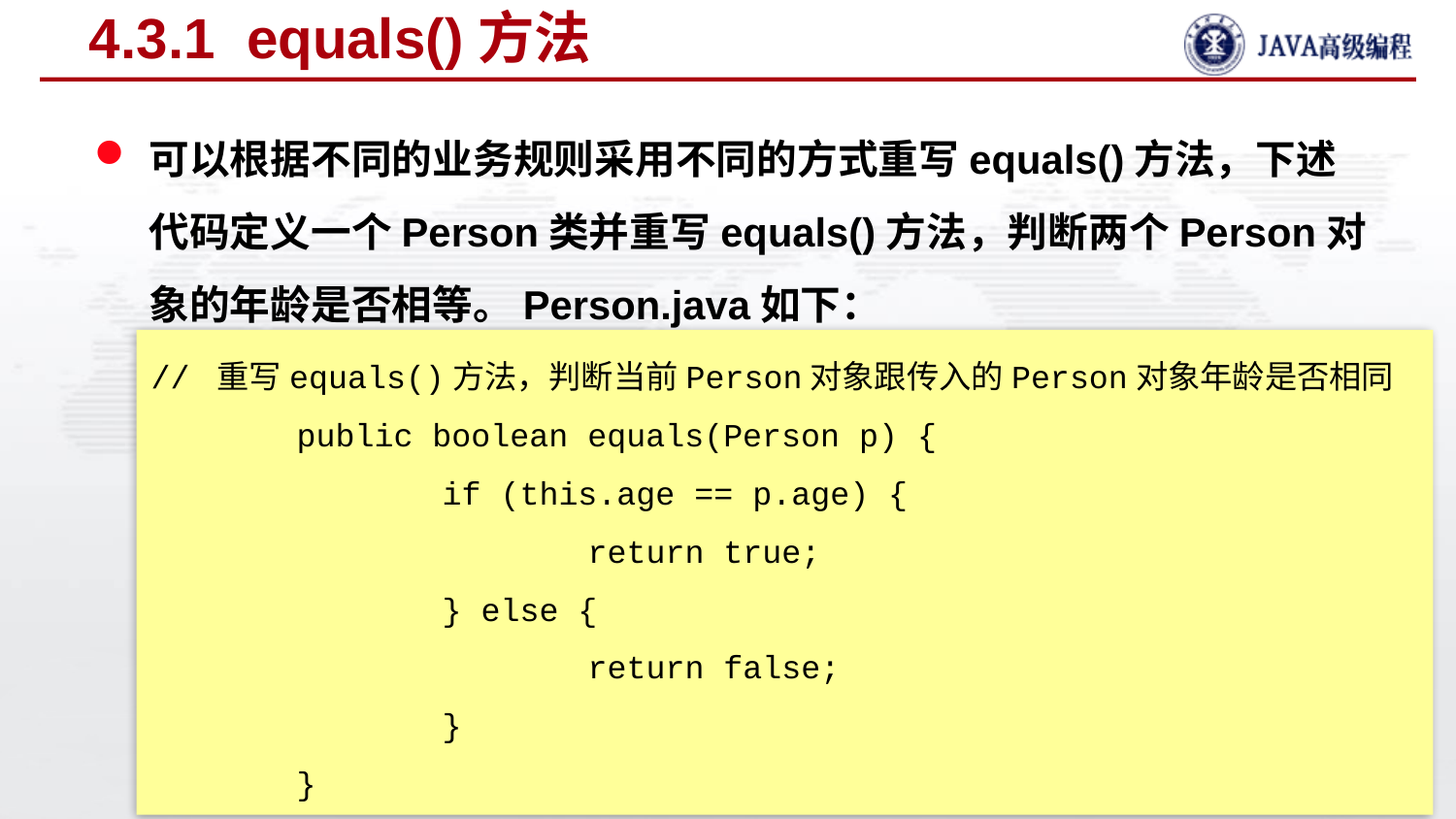

# 4.3.1  equals()方法
可以根据不同的业务规则采用不同的方式重写equals()方法，下述代码定义一个Person类并重写equals()方法，判断两个Person对象的年龄是否相等。Person.java如下：
// 重写equals()方法，判断当前Person对象跟传入的Person对象年龄是否相同
	public boolean equals(Person p) {
		if (this.age == p.age) {
			return true;
		} else {
			return false;
		}
	}